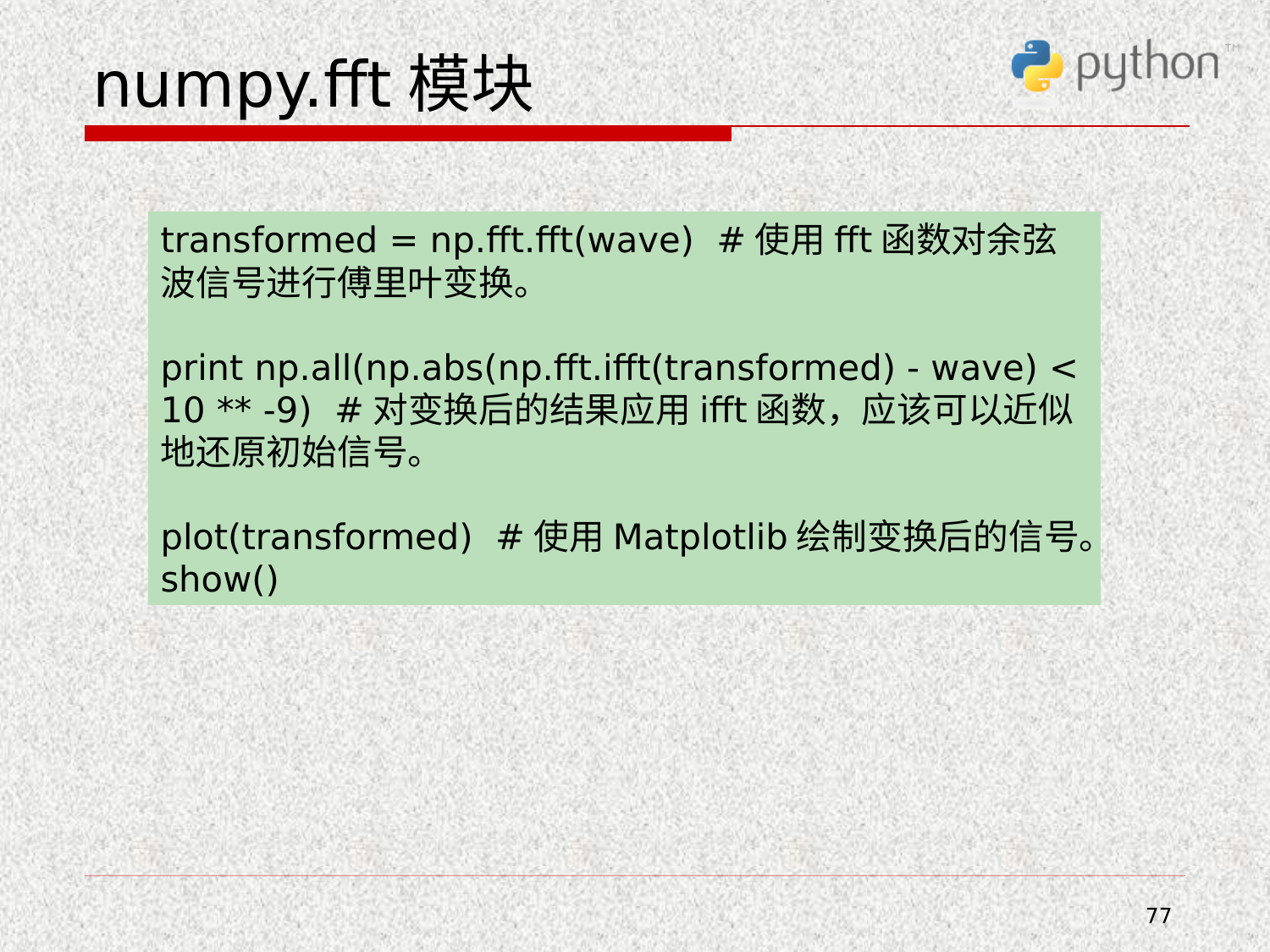

# numpy.fft模块

transformed = np.fft.fft(wave)  #使用fft函数对余弦波信号进行傅里叶变换。

print np.all(np.abs(np.fft.ifft(transformed) - wave) < 10 ** -9)  #对变换后的结果应用ifft函数，应该可以近似地还原初始信号。

plot(transformed)  #使用Matplotlib绘制变换后的信号。
show()
77